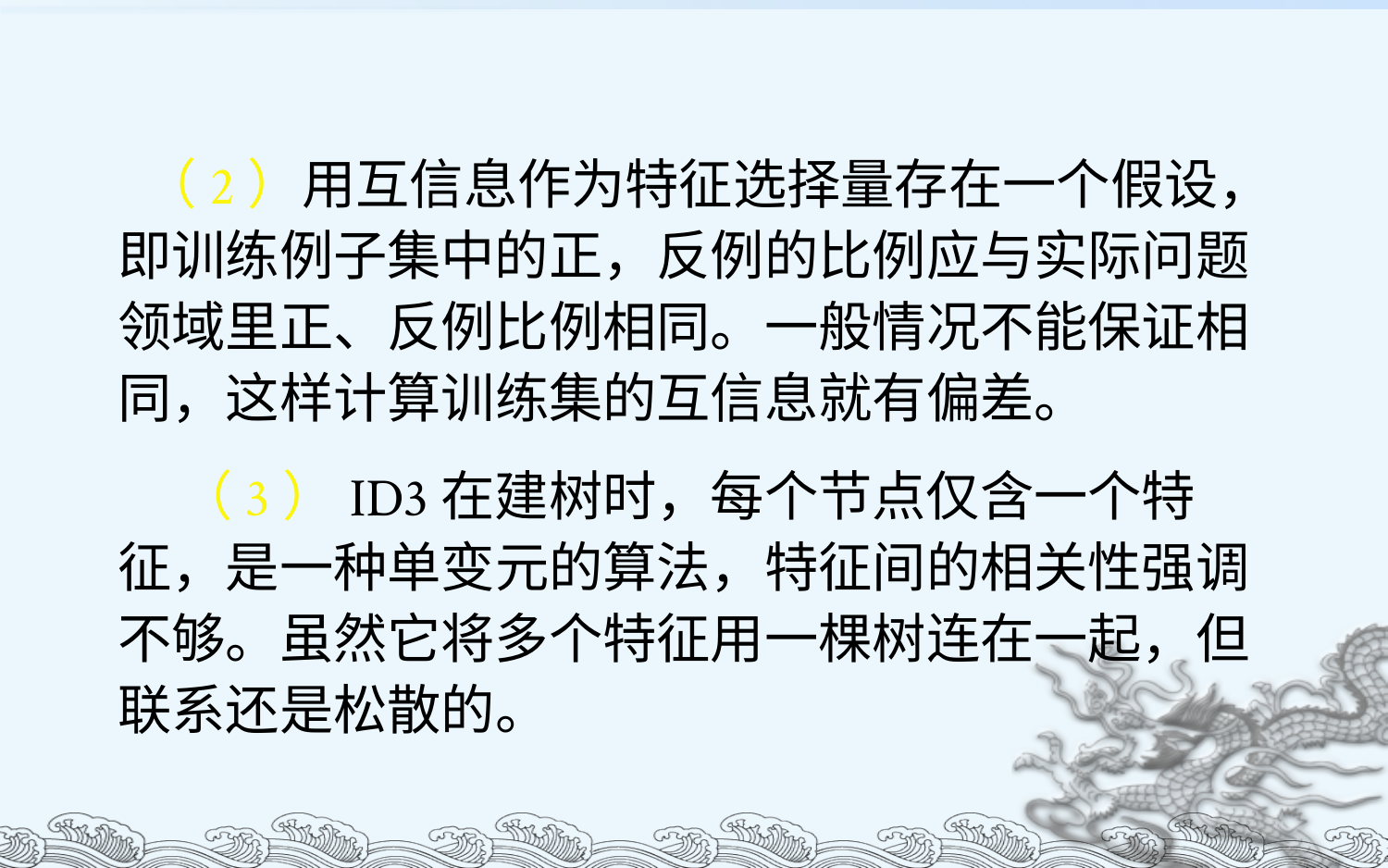

（2）用互信息作为特征选择量存在一个假设，即训练例子集中的正，反例的比例应与实际问题领域里正、反例比例相同。一般情况不能保证相同，这样计算训练集的互信息就有偏差。
    （3）ID3在建树时，每个节点仅含一个特征，是一种单变元的算法，特征间的相关性强调不够。虽然它将多个特征用一棵树连在一起，但联系还是松散的。